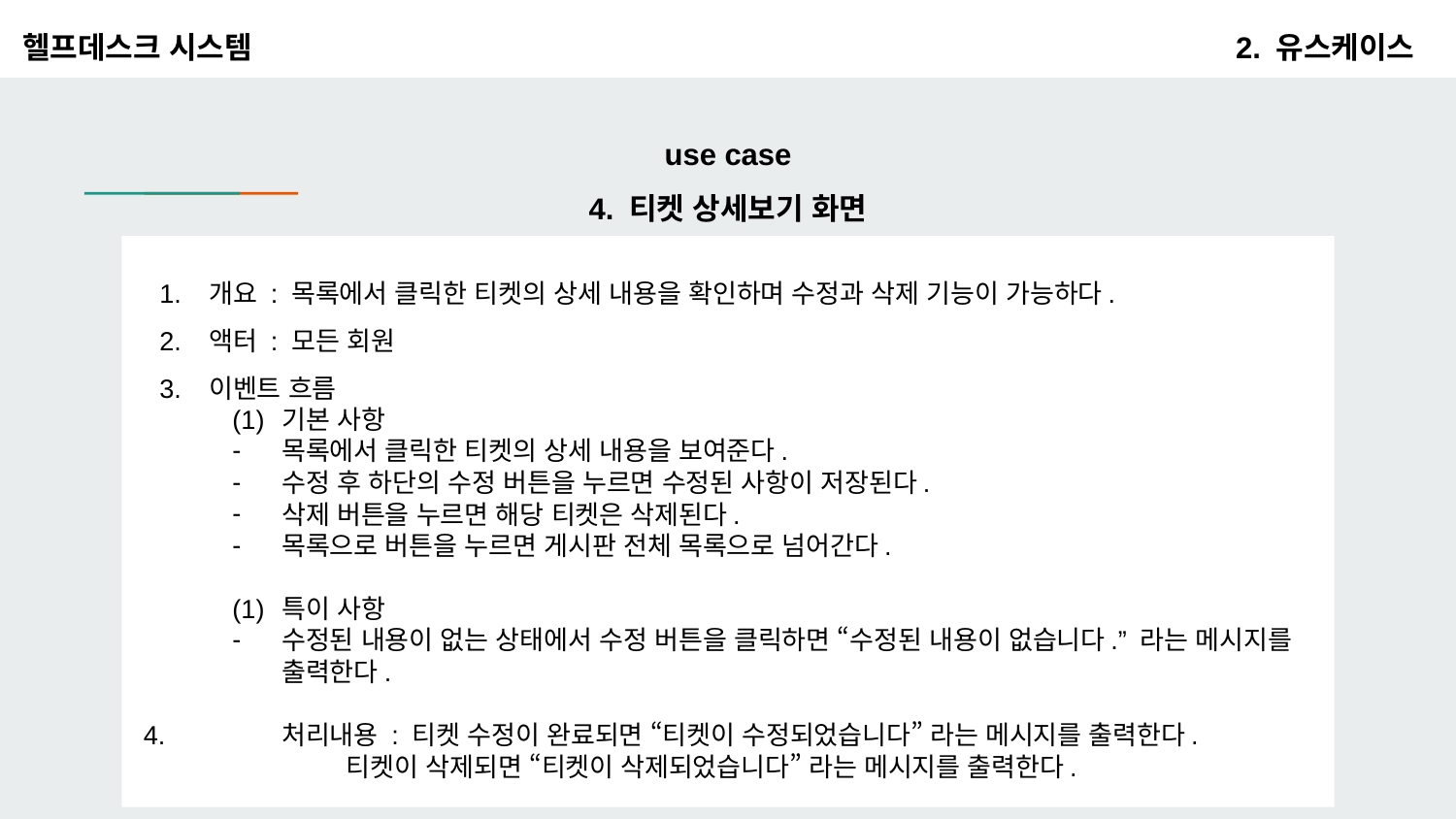

헬프데스크 시스템
# 2. 유스케이스
use case
4. 티켓 상세보기 화면
개요 : 목록에서 클릭한 티켓의 상세 내용을 확인하며 수정과 삭제 기능이 가능하다.
액터 : 모든 회원
이벤트 흐름
기본 사항
목록에서 클릭한 티켓의 상세 내용을 보여준다.
수정 후 하단의 수정 버튼을 누르면 수정된 사항이 저장된다.
삭제 버튼을 누르면 해당 티켓은 삭제된다.
목록으로 버튼을 누르면 게시판 전체 목록으로 넘어간다.

특이 사항
수정된 내용이 없는 상태에서 수정 버튼을 클릭하면 “수정된 내용이 없습니다.” 라는 메시지를 출력한다.

 4. 	처리내용 : 티켓 수정이 완료되면 “티켓이 수정되었습니다” 라는 메시지를 출력한다.
        티켓이 삭제되면 “티켓이 삭제되었습니다” 라는 메시지를 출력한다.